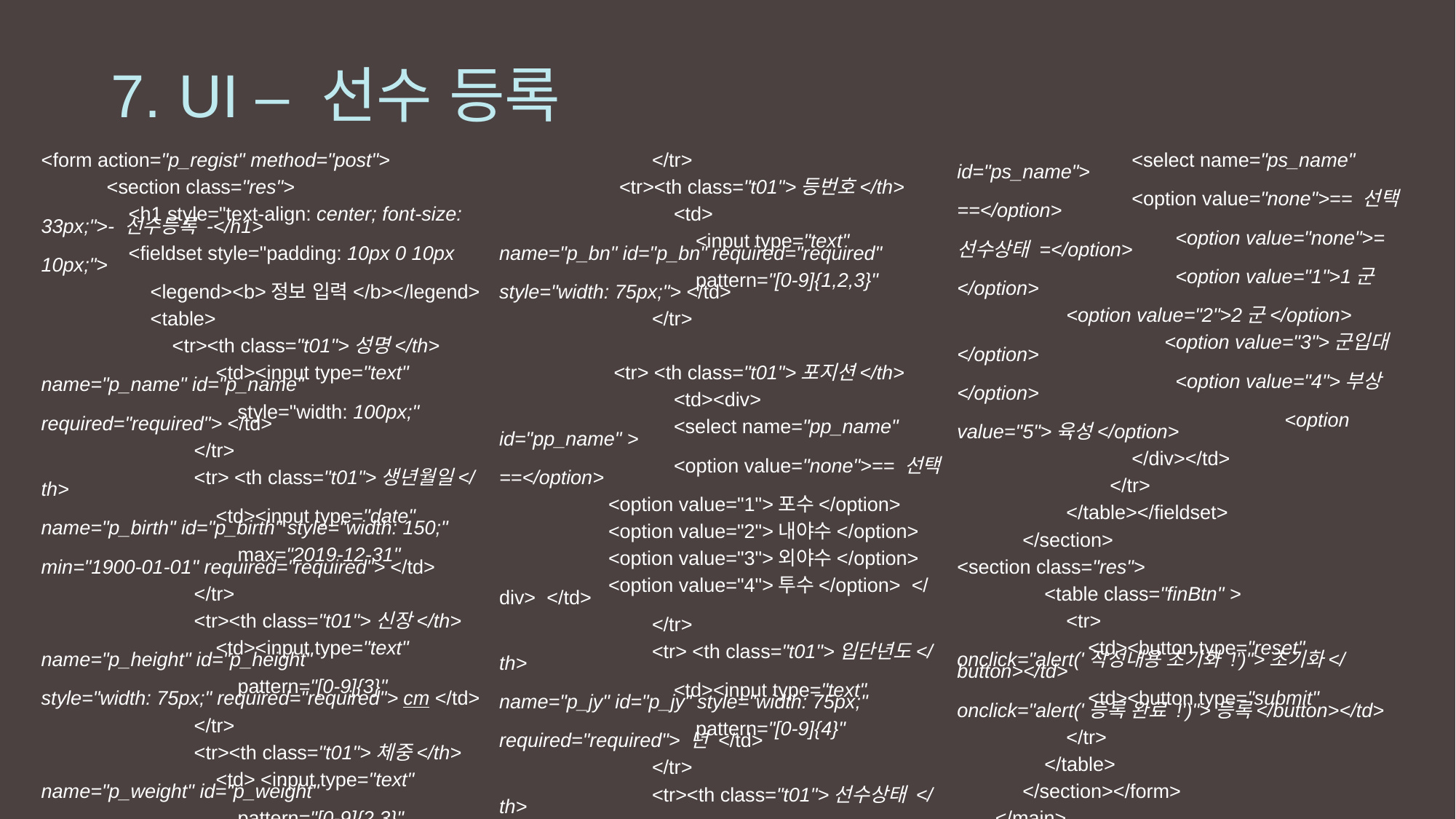

# 7. UI – 선수 등록

<form action="p_regist" method="post">
            <section class="res">
                <h1 style="text-align: center; font-size: 33px;">- 선수등록 -</h1>
                <fieldset style="padding: 10px 0 10px 10px;">
                    <legend><b>정보 입력</b></legend>
                    <table>
                        <tr><th class="t01">성명</th>
                                <td><input type="text" name="p_name" id="p_name"
                                    style="width: 100px;" required="required"> </td>
                            </tr>
                            <tr> <th class="t01">생년월일</th>
                                <td><input type="date" name="p_birth" id="p_birth" style="width: 150;"
                                    max="2019-12-31" min="1900-01-01" required="required"> </td>
                            </tr>
                            <tr><th class="t01">신장</th>
                                <td><input type="text" name="p_height" id="p_height"
                                    pattern="[0-9]{3}" style="width: 75px;" required="required"> cm </td>
                            </tr>
                            <tr><th class="t01">체중</th>
                                <td> <input type="text" name="p_weight" id="p_weight"
                                    pattern="[0-9]{2,3}" style="width: 75px;" required="required"> kg </td>
                            </tr>
 	  <tr><th class="t01">등번호</th>
                                <td>
                                    <input type="text" name="p_bn" id="p_bn" required="required"
                                    pattern="[0-9]{1,2,3}" style="width: 75px;"> </td>
                            </tr>

	 <tr> <th class="t01">포지션</th>
                                <td><div>
                                <select name="pp_name" id="pp_name" >
                                <option value="none">== 선택 ==</option>
                    <option value="1">포수</option>
                    <option value="2">내야수</option>
                    <option value="3">외야수</option>
                    <option value="4">투수</option>  </div>  </td>
                            </tr>
                            <tr> <th class="t01">입단년도</th>
                                <td><input type="text" name="p_jy" id="p_jy" style="width: 75px;"
                                    pattern="[0-9]{4}" required="required"> 년 </td>
                            </tr>
                            <tr><th class="t01">선수상태 </th>
                                <td> <div>
                                <select name="ps_name" id="ps_name">
                                <option value="none">== 선택 ==</option>
		<option value="none">= 선수상태 =</option>
                		<option value="1">1군</option>
                   	<option value="2">2군</option>
	                  <option value="3">군입대</option>
                    	<option value="4">부상</option>
			<option value="5">육성</option>
                                </div></td>
                            </tr>
                    </table></fieldset>
            </section>
<section class="res">
                <table class="finBtn" >
                    <tr>
                        <td><button type="reset" onclick="alert('작성내용 초기화 !')">초기화</button></td>
                        <td><button type="submit" onclick="alert('등록 완료 !')">등록</button></td>
                    </tr>
                </table>
            </section></form>
       </main>